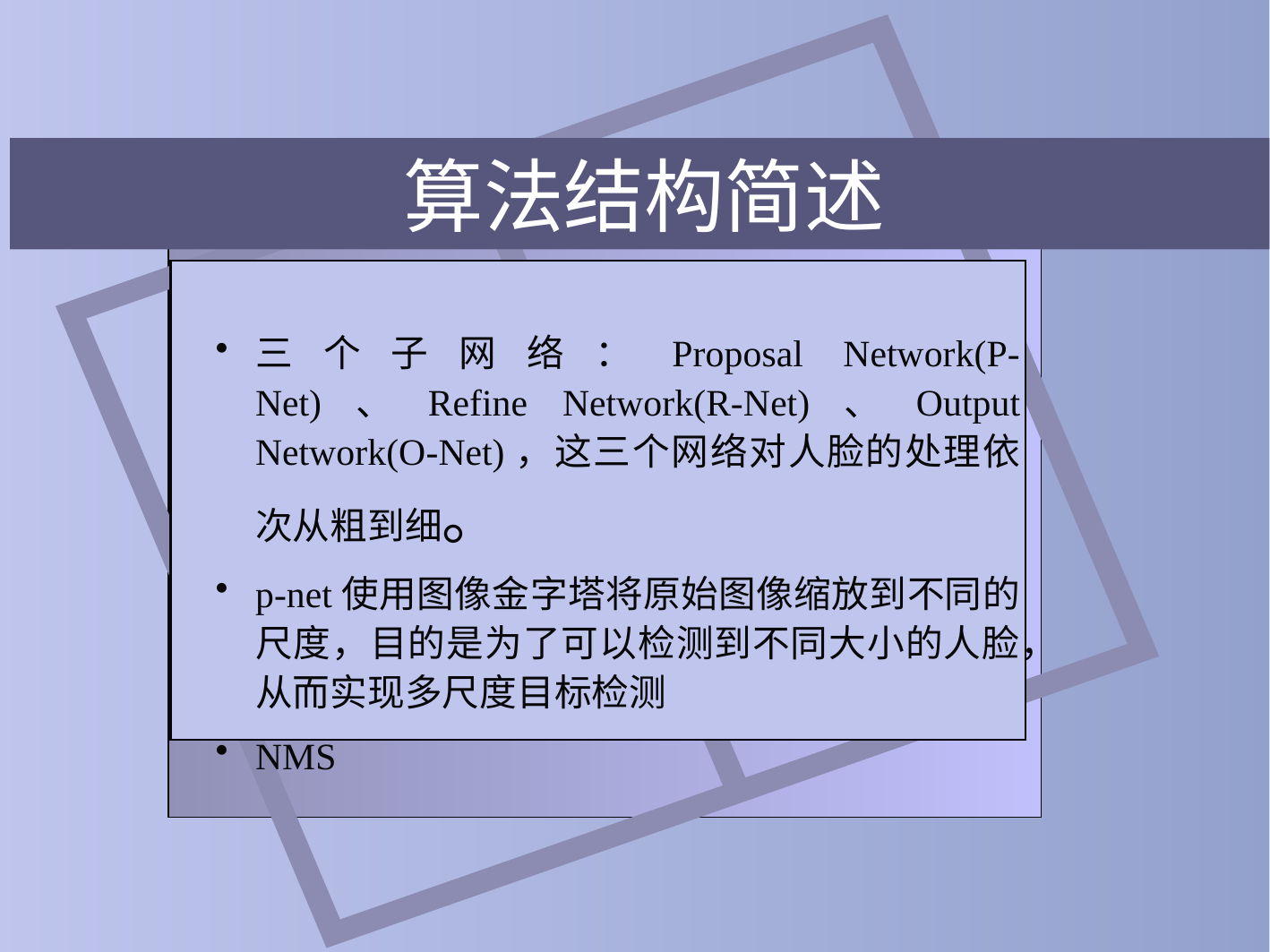

# 算法结构简述

三个子网络：Proposal Network(P-Net)、Refine Network(R-Net)、Output Network(O-Net)，这三个网络对人脸的处理依次从粗到细。
p-net使用图像金字塔将原始图像缩放到不同的尺度，目的是为了可以检测到不同大小的人脸，从而实现多尺度目标检测
NMS